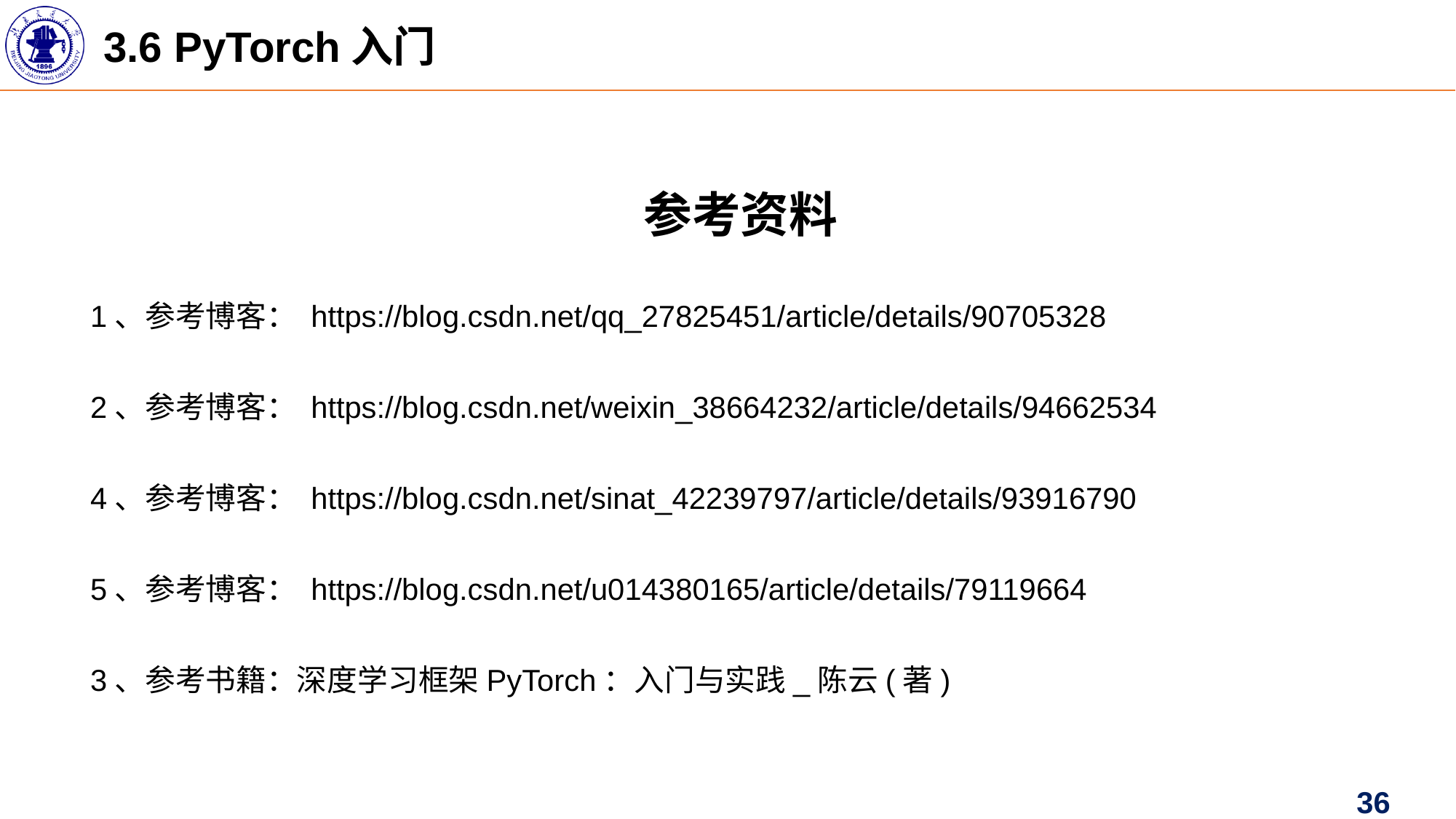

3.6 PyTorch入门
参考资料
1、参考博客： https://blog.csdn.net/qq_27825451/article/details/90705328
2、参考博客： https://blog.csdn.net/weixin_38664232/article/details/94662534
4、参考博客： https://blog.csdn.net/sinat_42239797/article/details/93916790
5、参考博客： https://blog.csdn.net/u014380165/article/details/79119664
3、参考书籍：深度学习框架PyTorch：入门与实践_陈云(著)